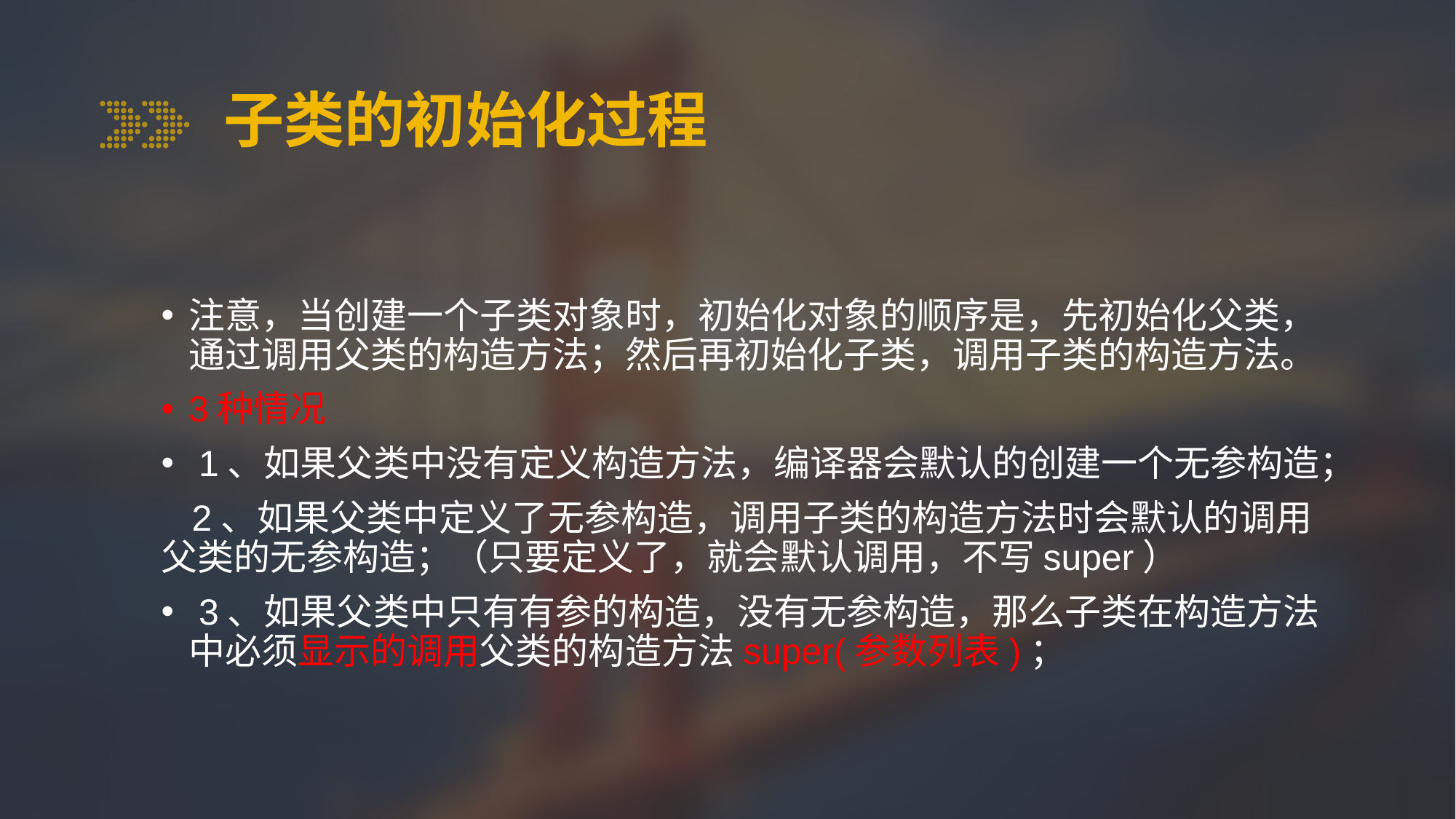

# 子类的初始化过程

注意，当创建一个子类对象时，初始化对象的顺序是，先初始化父类，通过调用父类的构造方法；然后再初始化子类，调用子类的构造方法。
3种情况
 1、如果父类中没有定义构造方法，编译器会默认的创建一个无参构造；
   2、如果父类中定义了无参构造，调用子类的构造方法时会默认的调用父类的无参构造；（只要定义了，就会默认调用，不写super）
 3、如果父类中只有有参的构造，没有无参构造，那么子类在构造方法中必须显示的调用父类的构造方法super(参数列表)；